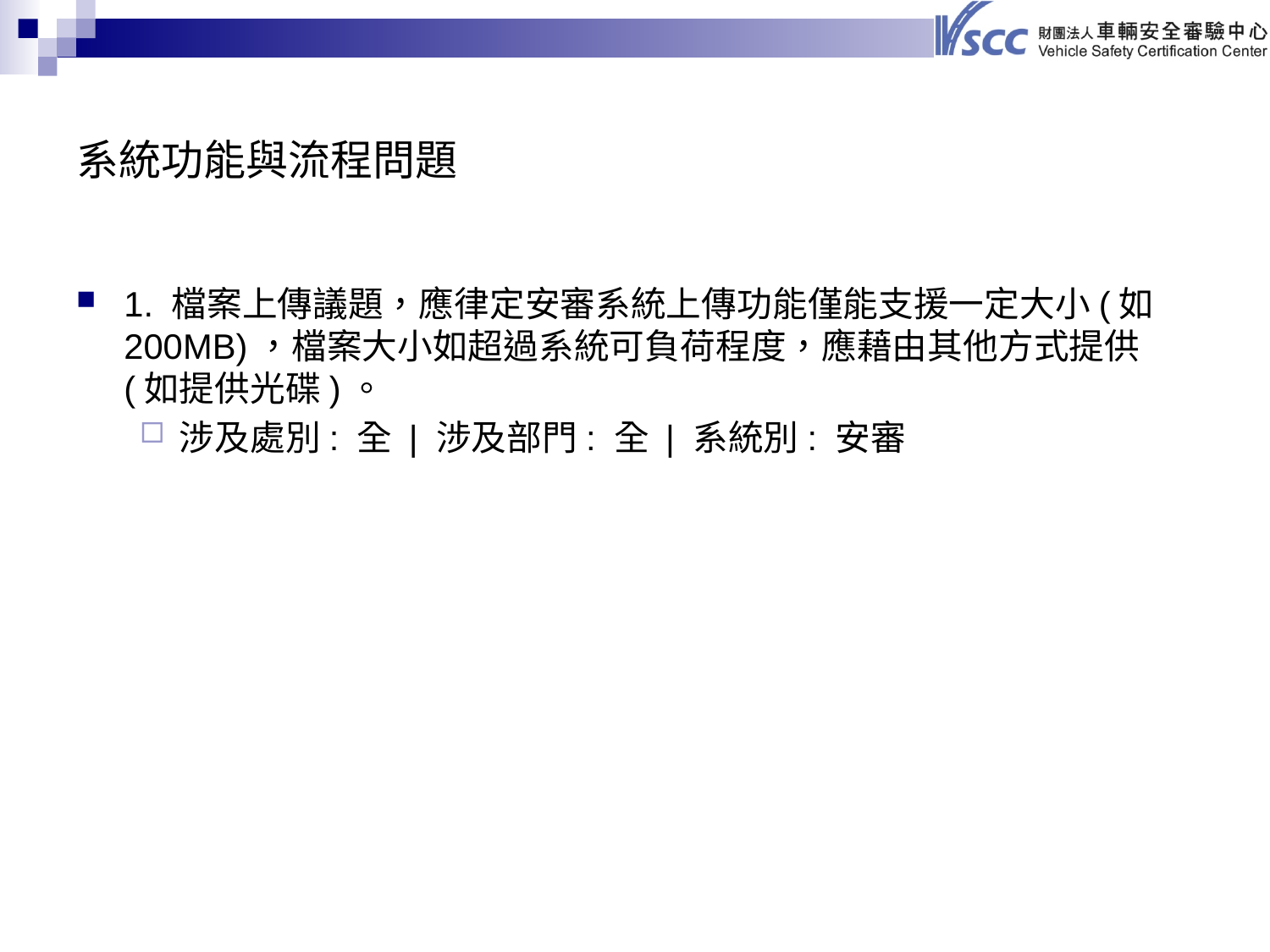

# 系統功能與流程問題
1. 檔案上傳議題，應律定安審系統上傳功能僅能支援一定大小(如200MB)，檔案大小如超過系統可負荷程度，應藉由其他方式提供(如提供光碟)。
涉及處別: 全 | 涉及部門: 全 | 系統別: 安審